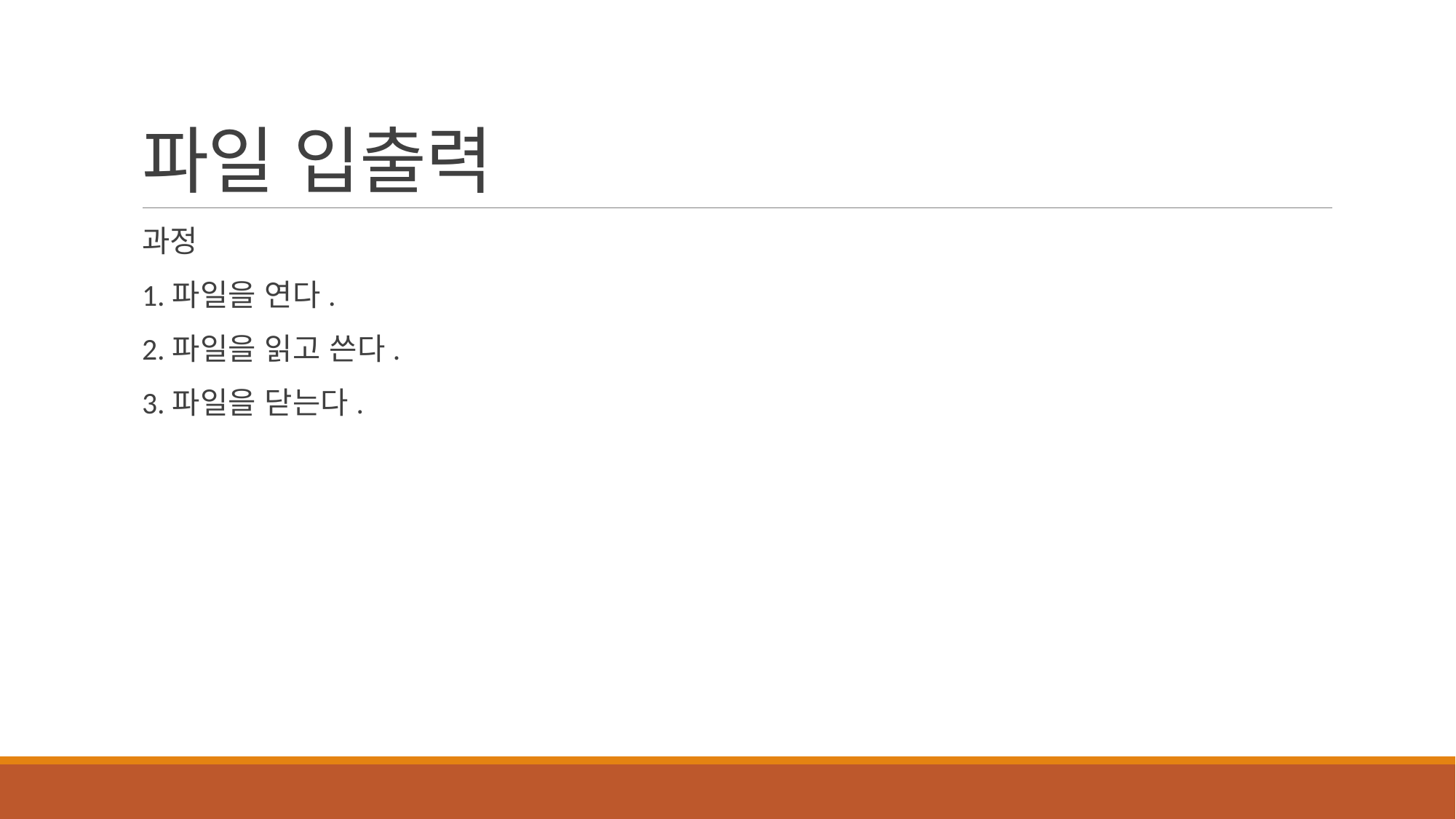

# 파일 입출력
과정
1.파일을 연다.
2.파일을 읽고 쓴다.
3.파일을 닫는다.